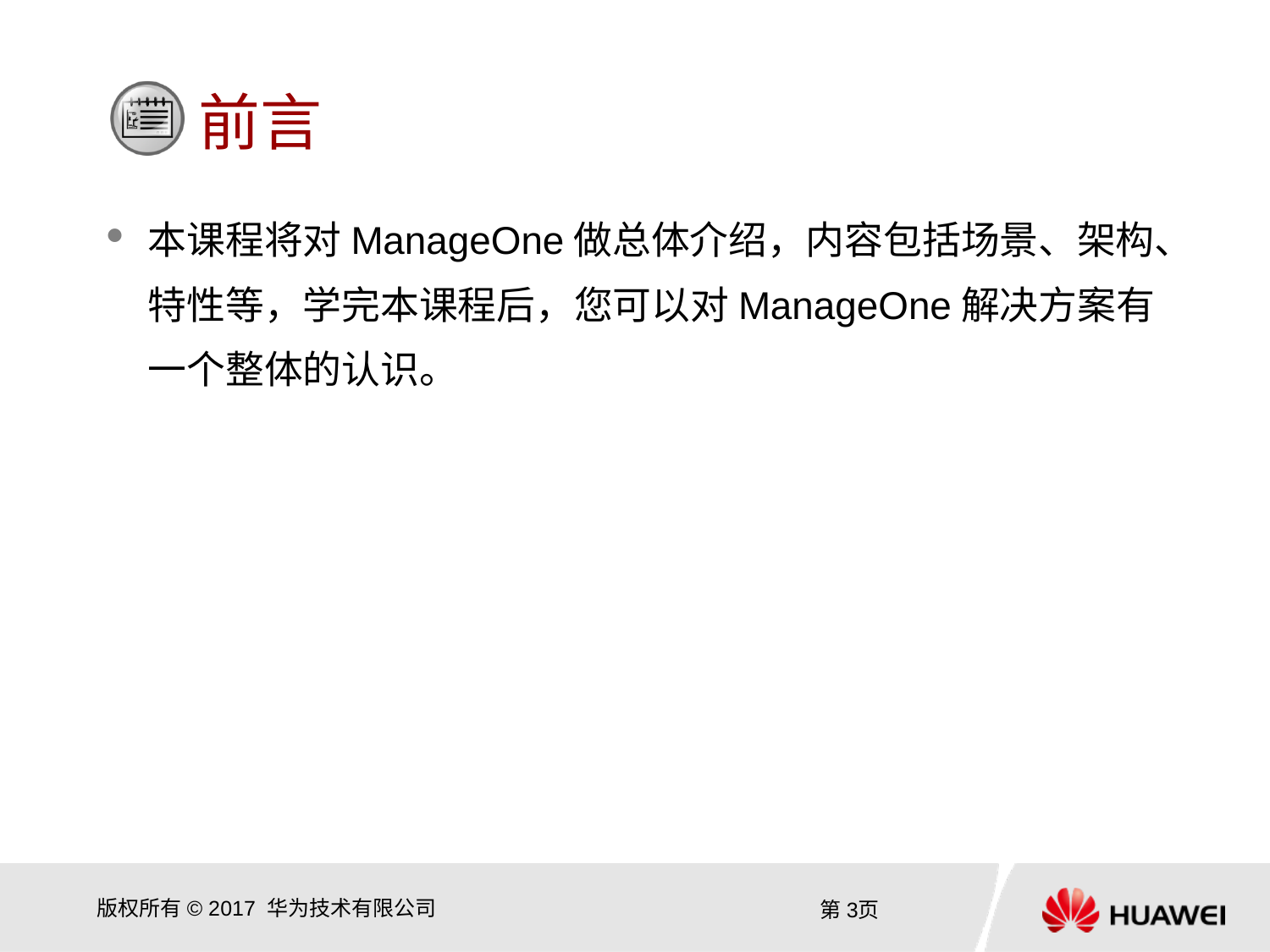

本课程将对ManageOne做总体介绍，内容包括场景、架构、特性等，学完本课程后，您可以对ManageOne解决方案有一个整体的认识。